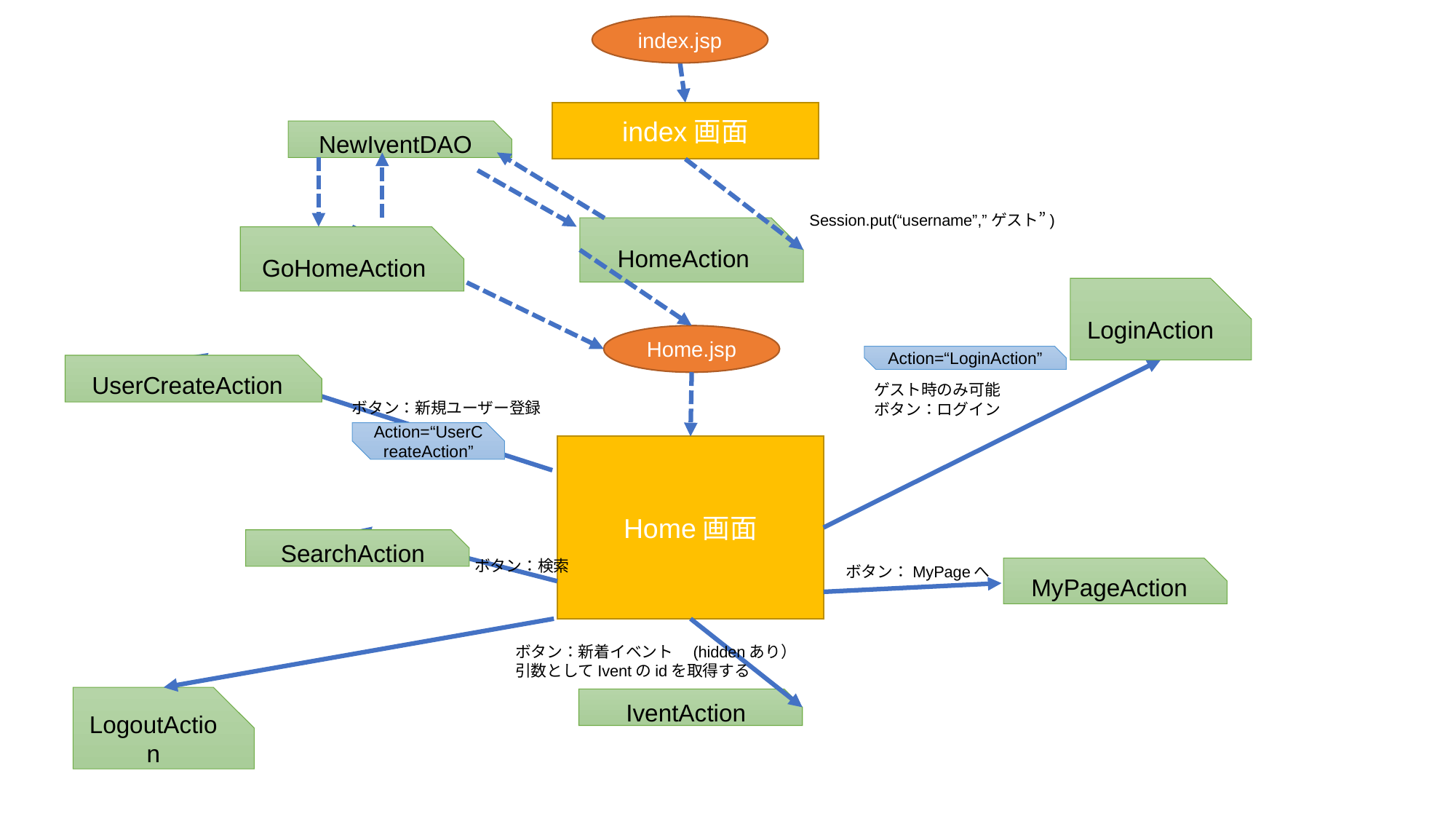

index.jsp
index画面
NewIventDAO
Session.put(“username”,”ゲスト”)
HomeAction
GoHomeAction
LoginAction
Home.jsp
Action=“LoginAction”
UserCreateAction
ゲスト時のみ可能
ボタン：ログイン
ボタン：新規ユーザー登録
Action=“UserCreateAction”
Home画面
SearchAction
ボタン：検索
ボタン：MyPageへ
MyPageAction
ボタン：新着イベント　(hiddenあり）
引数としてIventのidを取得する
LogoutAction
IventAction